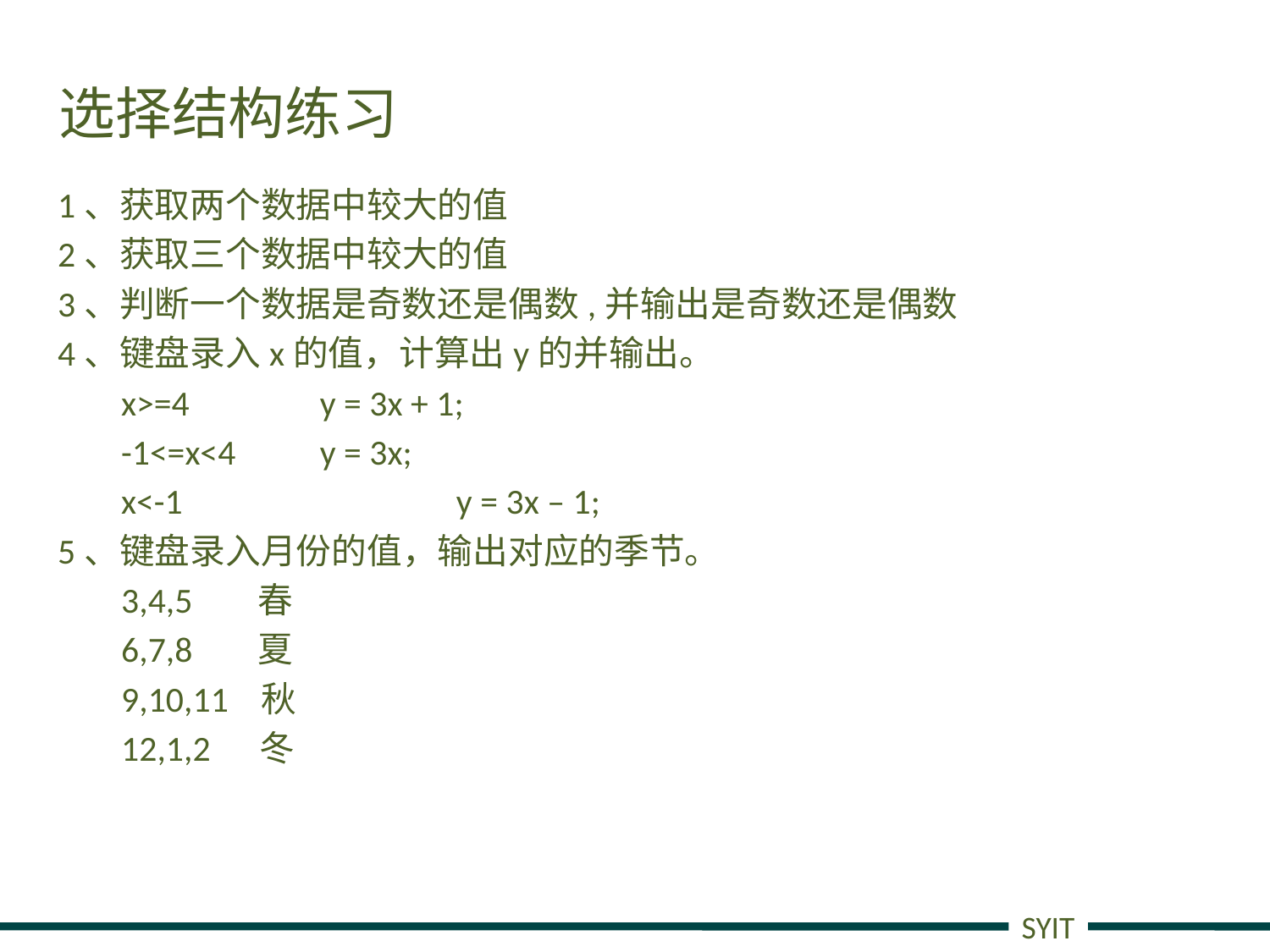

# 选择结构练习
1、获取两个数据中较大的值
2、获取三个数据中较大的值
3、判断一个数据是奇数还是偶数,并输出是奇数还是偶数
4、键盘录入x的值，计算出y的并输出。
x>=4	   y = 3x + 1;
-1<=x<4	   y = 3x;
x<-1	                    y = 3x – 1;
5、键盘录入月份的值，输出对应的季节。
3,4,5       春
6,7,8       夏
9,10,11   秋
12,1,2     冬

SYIT